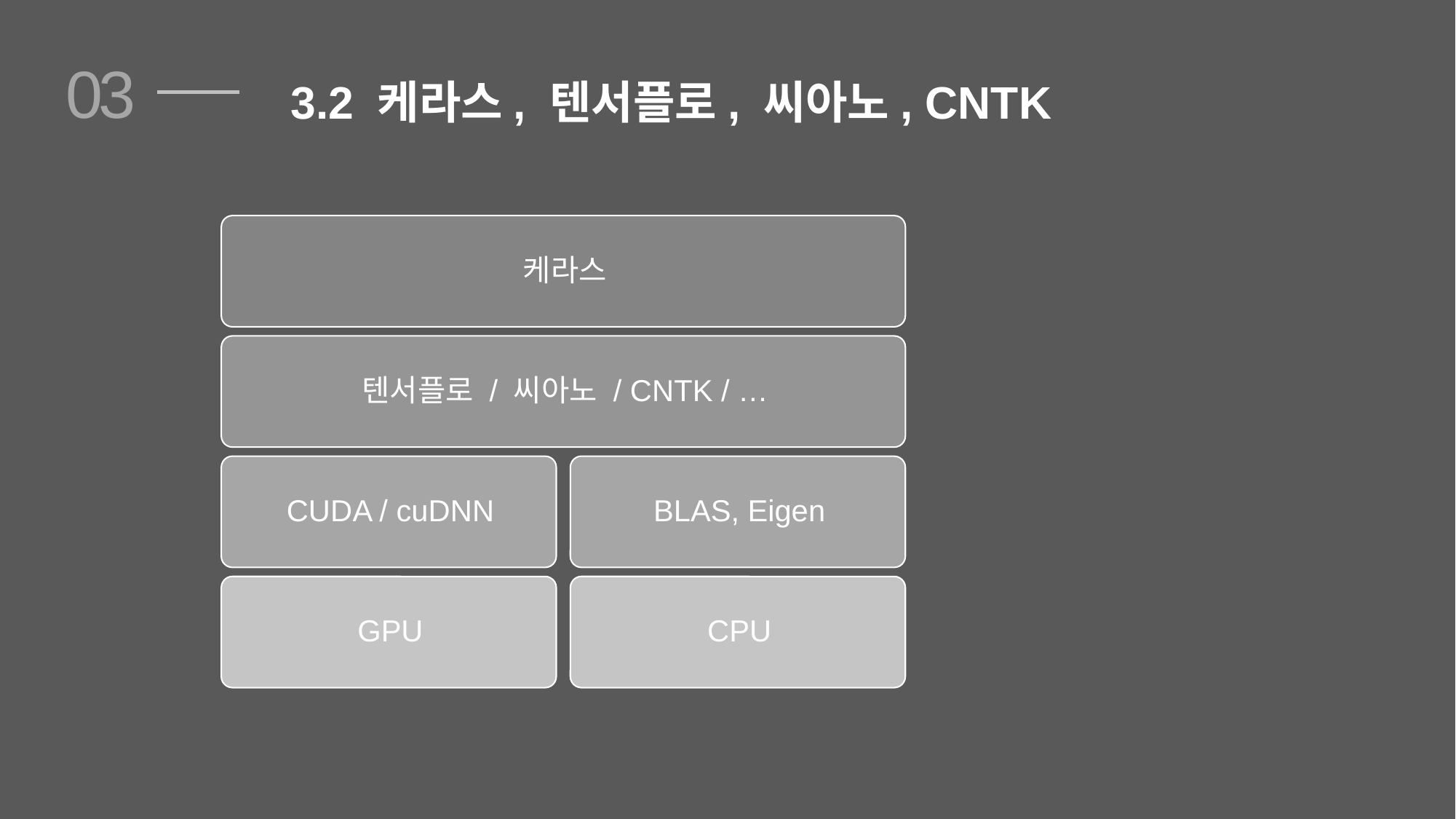

03
3.2 케라스, 텐서플로, 씨아노, CNTK
케라스
텐서플로 / 씨아노 / CNTK / …
CUDA / cuDNN
GPU
BLAS, Eigen
CPU